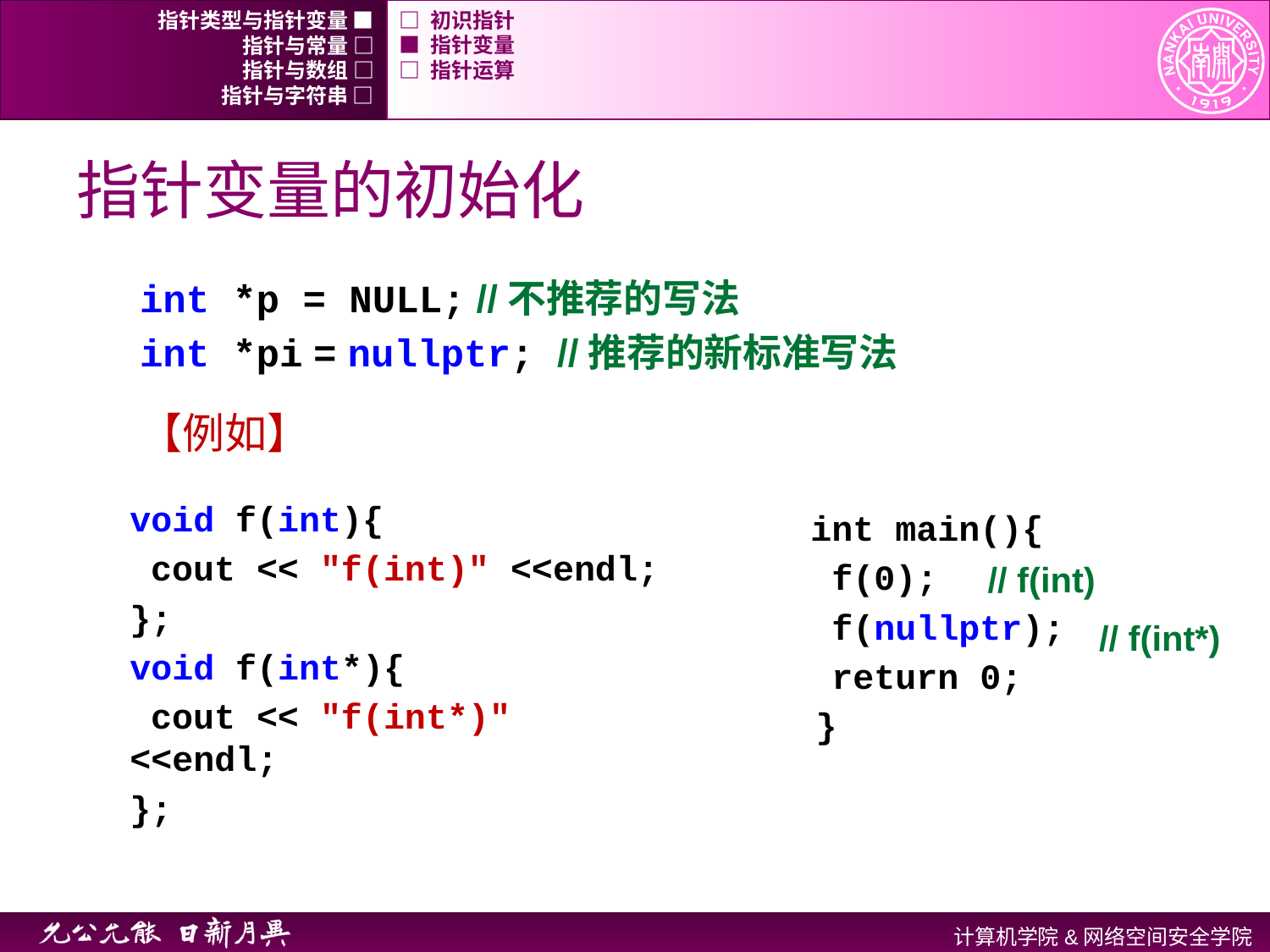

指针类型与指针变量 ■
□ 初识指针
指针与常量 □
■ 指针变量
指针与数组 □
□ 指针运算
指针与字符串 □

# 指针变量的初始化
int *p = NULL; //不推荐的写法
int *pi = nullptr; //推荐的新标准写法
【例如】

void f(int){
 cout << "f(int)" <<endl;
};
void f(int*){
 cout << "f(int*)" <<endl;
};
int main(){
 f(0);
 f(nullptr);
 return 0;
 }

// f(int)
// f(int*)